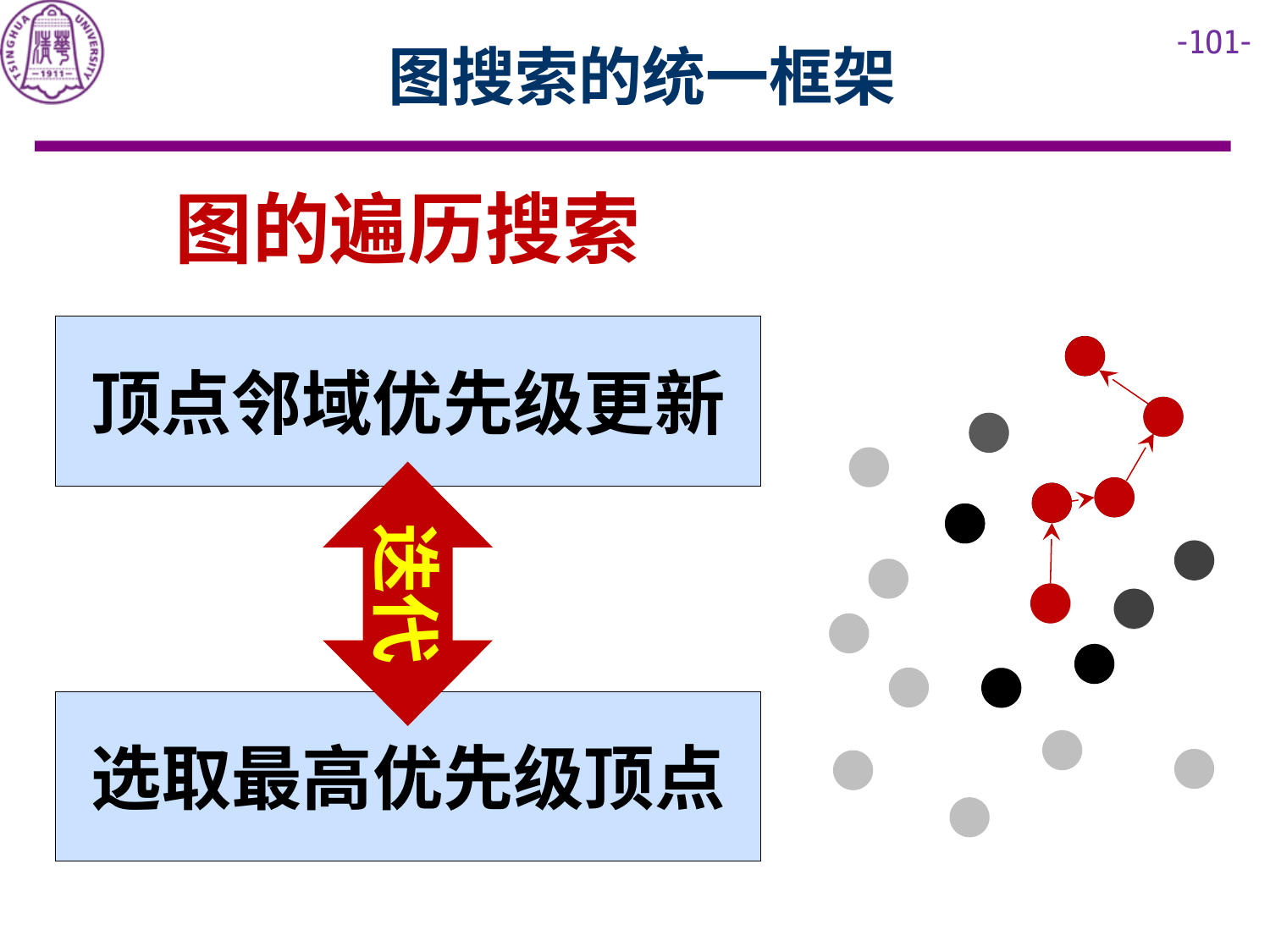

# 图搜索的统一框架
图的遍历搜索
顶点邻域优先级更新

迭代

选取最高优先级顶点